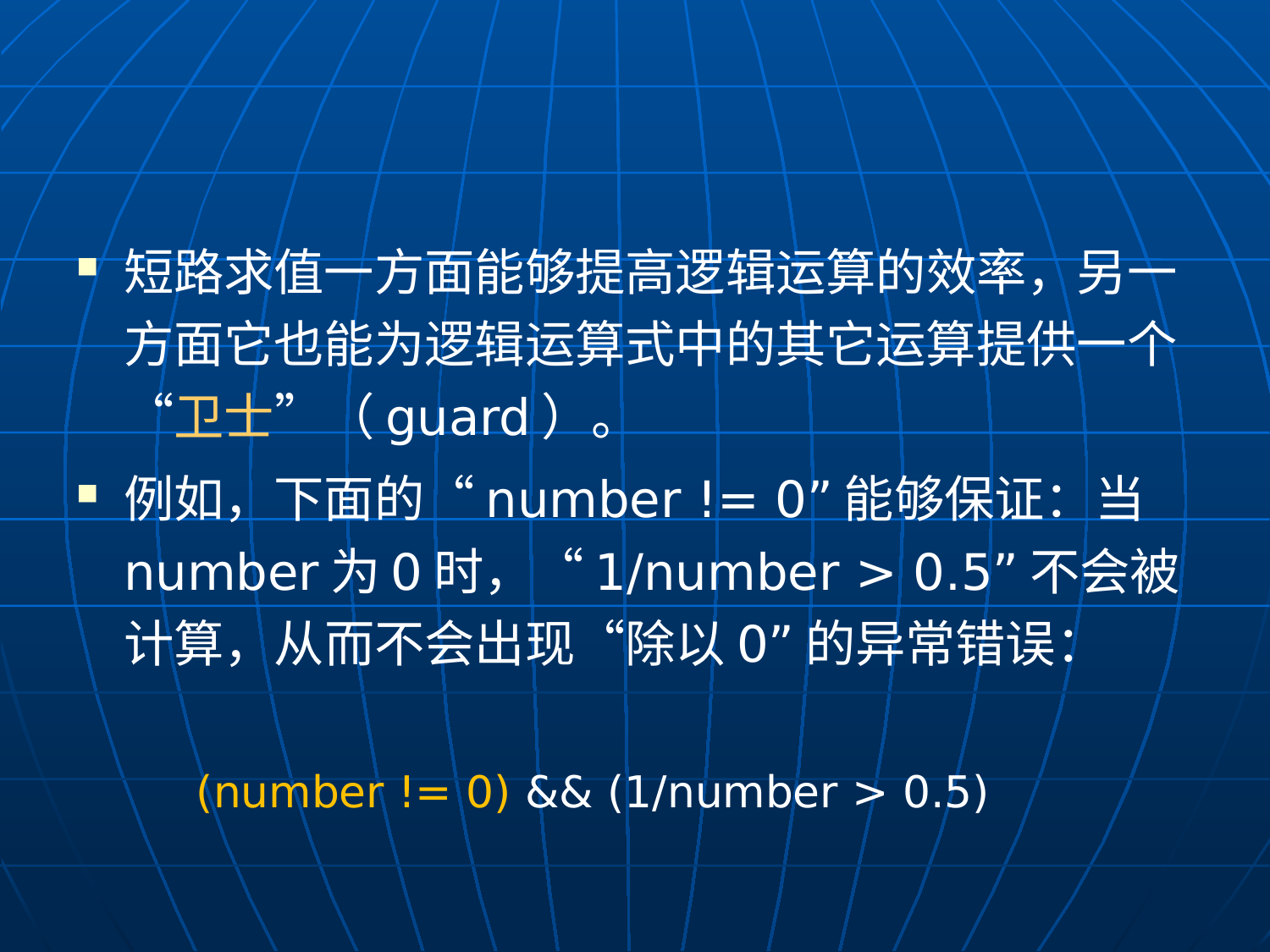

#
短路求值一方面能够提高逻辑运算的效率，另一方面它也能为逻辑运算式中的其它运算提供一个“卫士”（guard）。
例如，下面的“number != 0”能够保证：当number为0时，“1/number > 0.5”不会被计算，从而不会出现“除以0”的异常错误：

	(number != 0) && (1/number > 0.5)